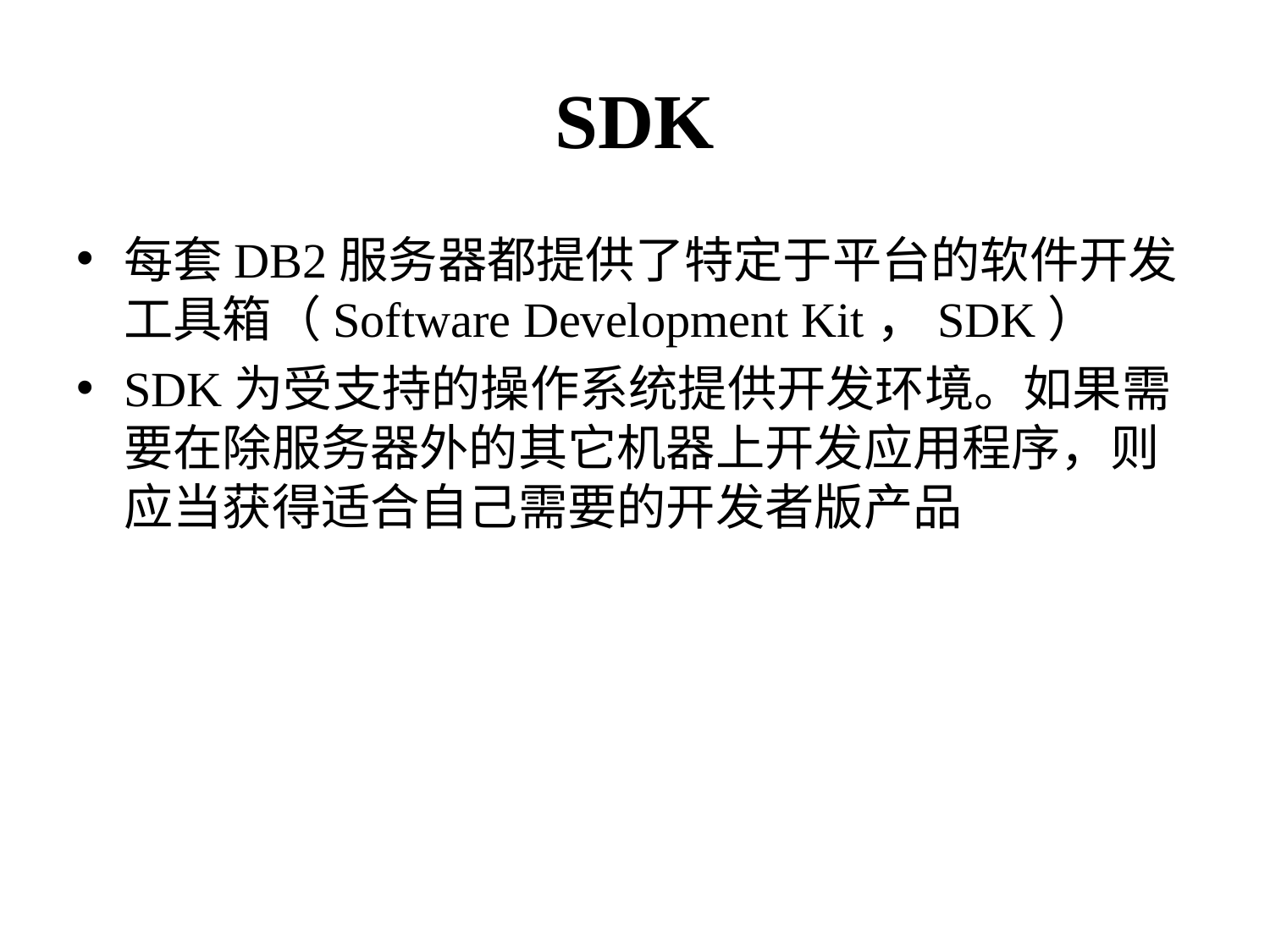

# SDK
每套DB2服务器都提供了特定于平台的软件开发工具箱（Software Development Kit，SDK）
SDK为受支持的操作系统提供开发环境。如果需要在除服务器外的其它机器上开发应用程序，则应当获得适合自己需要的开发者版产品